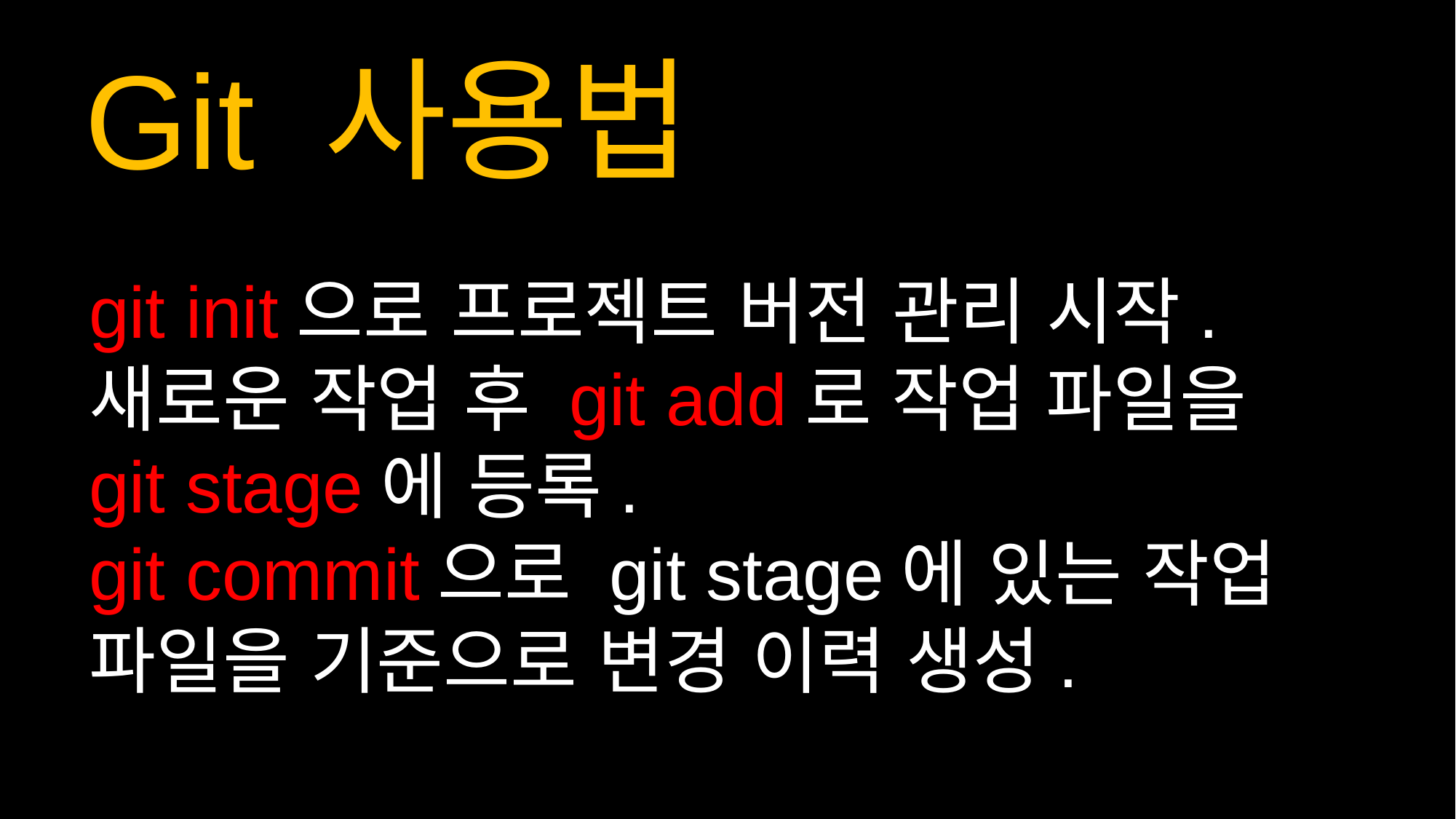

Git 사용법
git init으로 프로젝트 버전 관리 시작.
새로운 작업 후 git add로 작업 파일을
git stage에 등록.
git commit으로 git stage에 있는 작업 파일을 기준으로 변경 이력 생성.